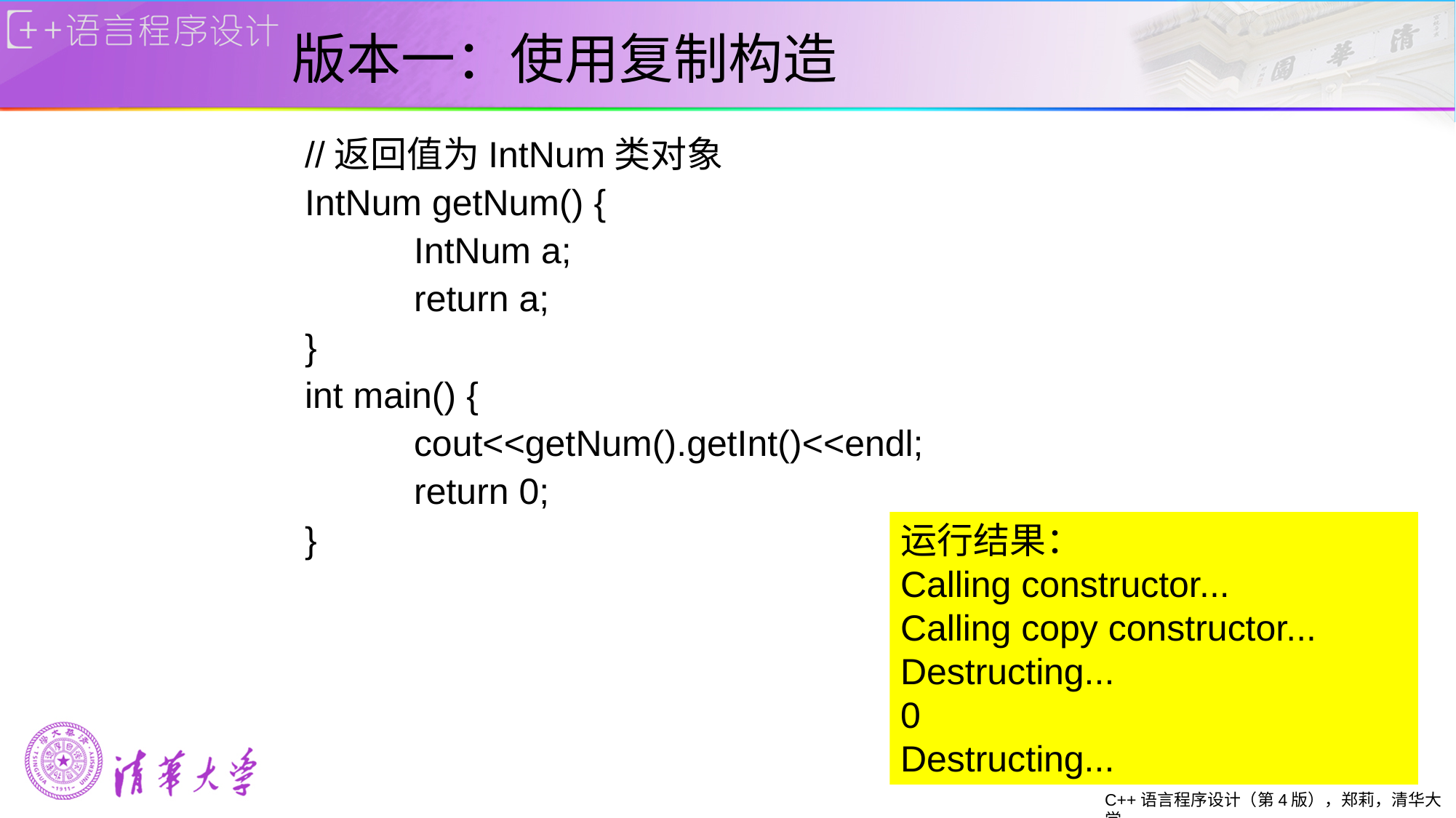

# 版本一：使用复制构造
//返回值为IntNum类对象
IntNum getNum() {
	IntNum a;
	return a;
}
int main() {
	cout<<getNum().getInt()<<endl;
	return 0;
}
运行结果：
Calling constructor...
Calling copy constructor...
Destructing...
0
Destructing...